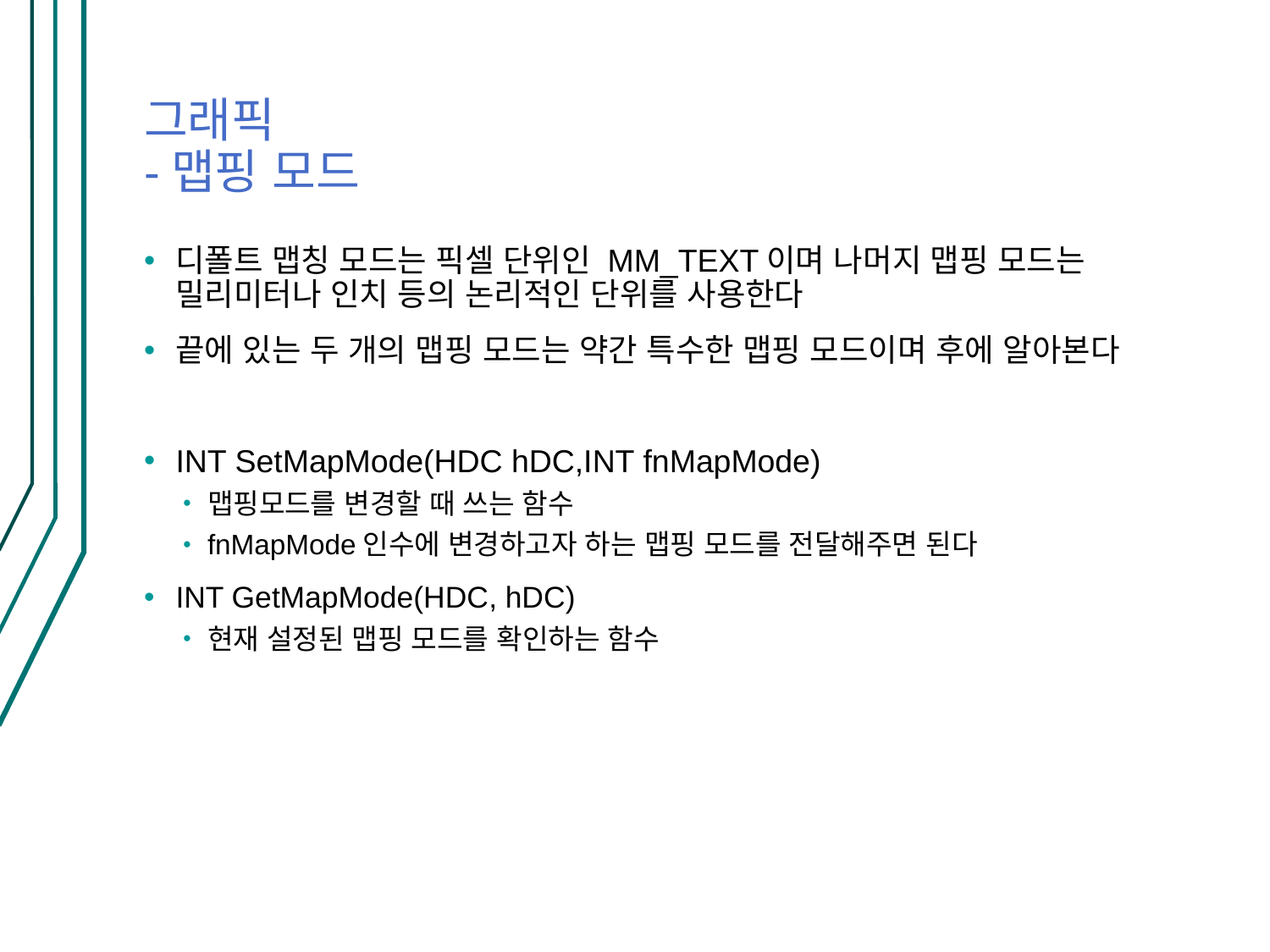

# 그래픽 -맵핑 모드
디폴트 맵칭 모드는 픽셀 단위인 MM_TEXT이며 나머지 맵핑 모드는 밀리미터나 인치 등의 논리적인 단위를 사용한다
끝에 있는 두 개의 맵핑 모드는 약간 특수한 맵핑 모드이며 후에 알아본다

INT SetMapMode(HDC hDC,INT fnMapMode)
맵핑모드를 변경할 때 쓰는 함수
fnMapMode인수에 변경하고자 하는 맵핑 모드를 전달해주면 된다
INT GetMapMode(HDC, hDC)
현재 설정된 맵핑 모드를 확인하는 함수